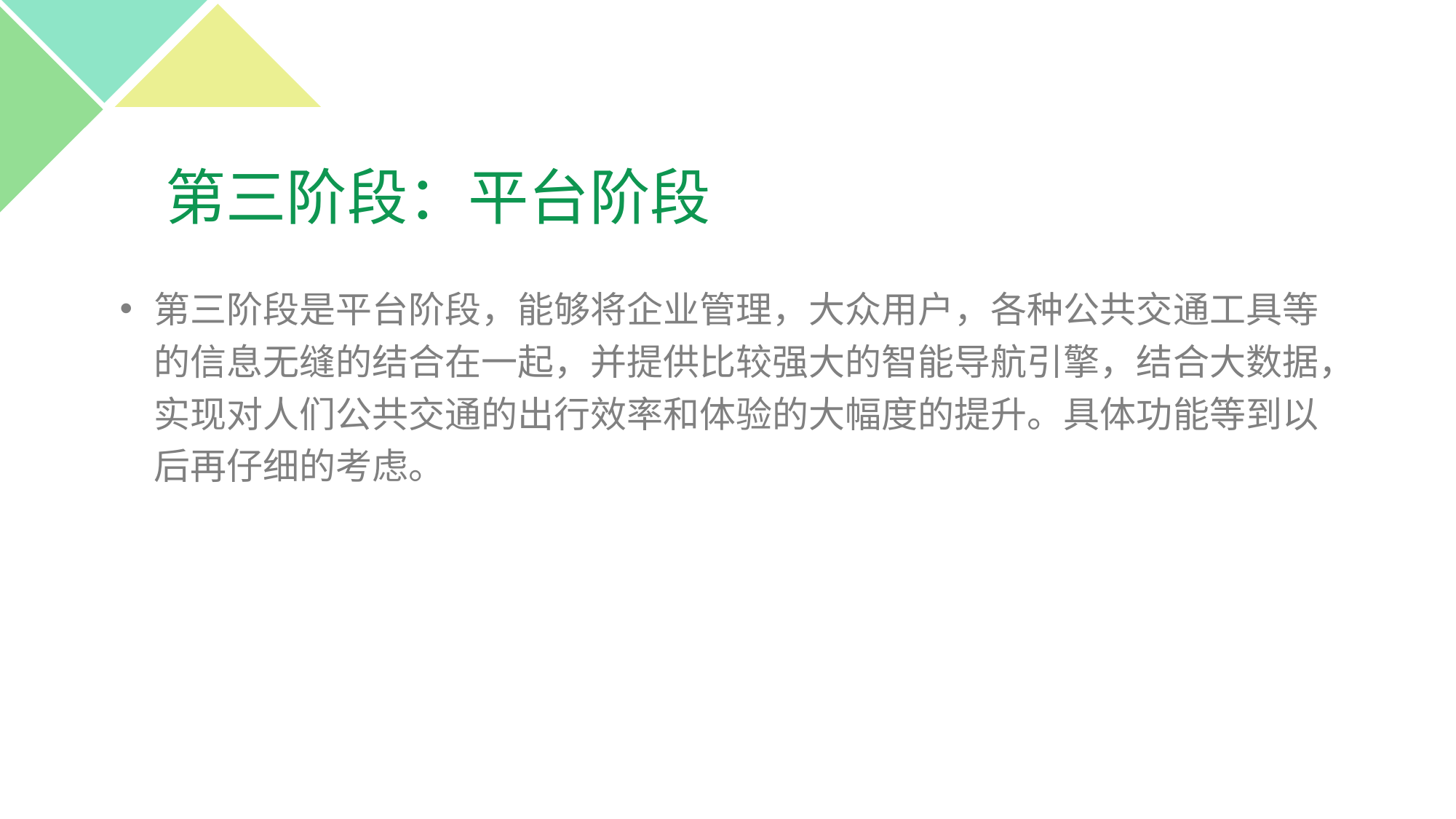

# 第三阶段：平台阶段
第三阶段是平台阶段，能够将企业管理，大众用户，各种公共交通工具等的信息无缝的结合在一起，并提供比较强大的智能导航引擎，结合大数据，实现对人们公共交通的出行效率和体验的大幅度的提升。具体功能等到以后再仔细的考虑。